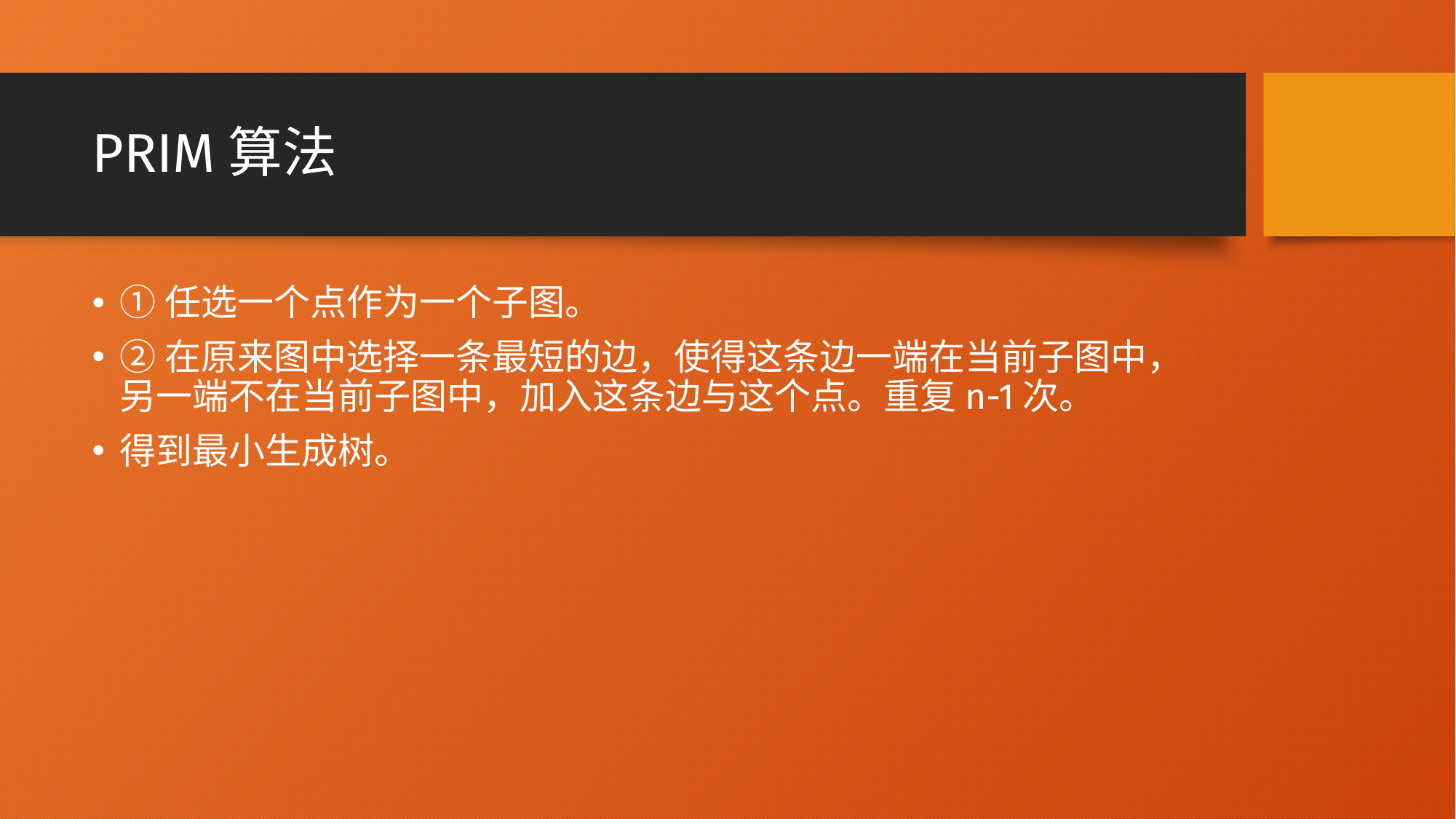

# PRIM算法
①任选一个点作为一个子图。
②在原来图中选择一条最短的边，使得这条边一端在当前子图中，另一端不在当前子图中，加入这条边与这个点。重复n-1次。
得到最小生成树。